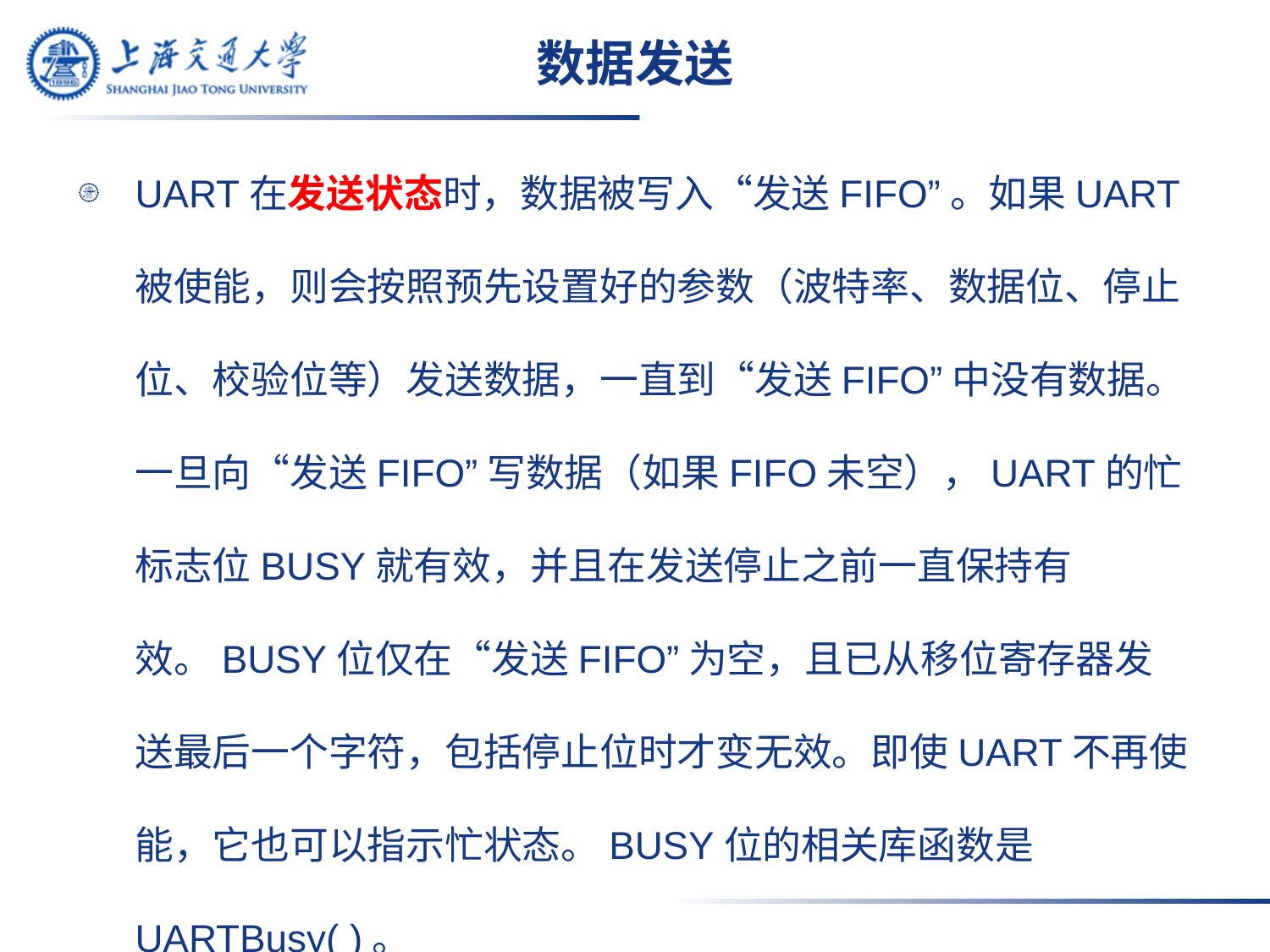

# 数据发送
UART在发送状态时，数据被写入“发送FIFO”。如果UART被使能，则会按照预先设置好的参数（波特率、数据位、停止位、校验位等）发送数据，一直到“发送FIFO”中没有数据。一旦向“发送FIFO”写数据（如果FIFO未空），UART的忙标志位BUSY就有效，并且在发送停止之前一直保持有效。BUSY位仅在“发送FIFO”为空，且已从移位寄存器发送最后一个字符，包括停止位时才变无效。即使UART不再使能，它也可以指示忙状态。BUSY位的相关库函数是UARTBusy( )。